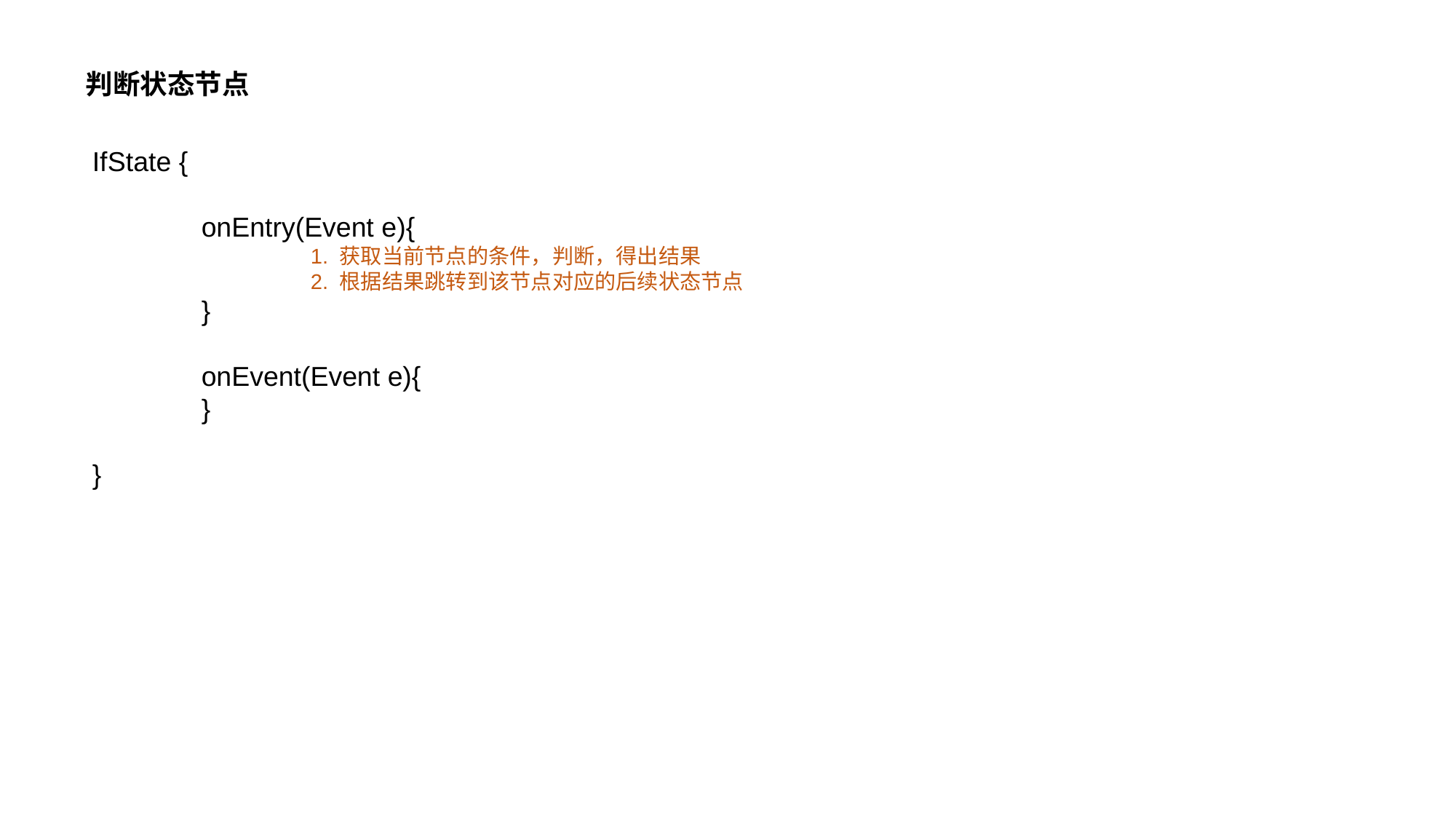

判断状态节点
IfState {

	onEntry(Event e){
		1. 获取当前节点的条件，判断，得出结果
		2. 根据结果跳转到该节点对应的后续状态节点
	}

	onEvent(Event e){
	}

}